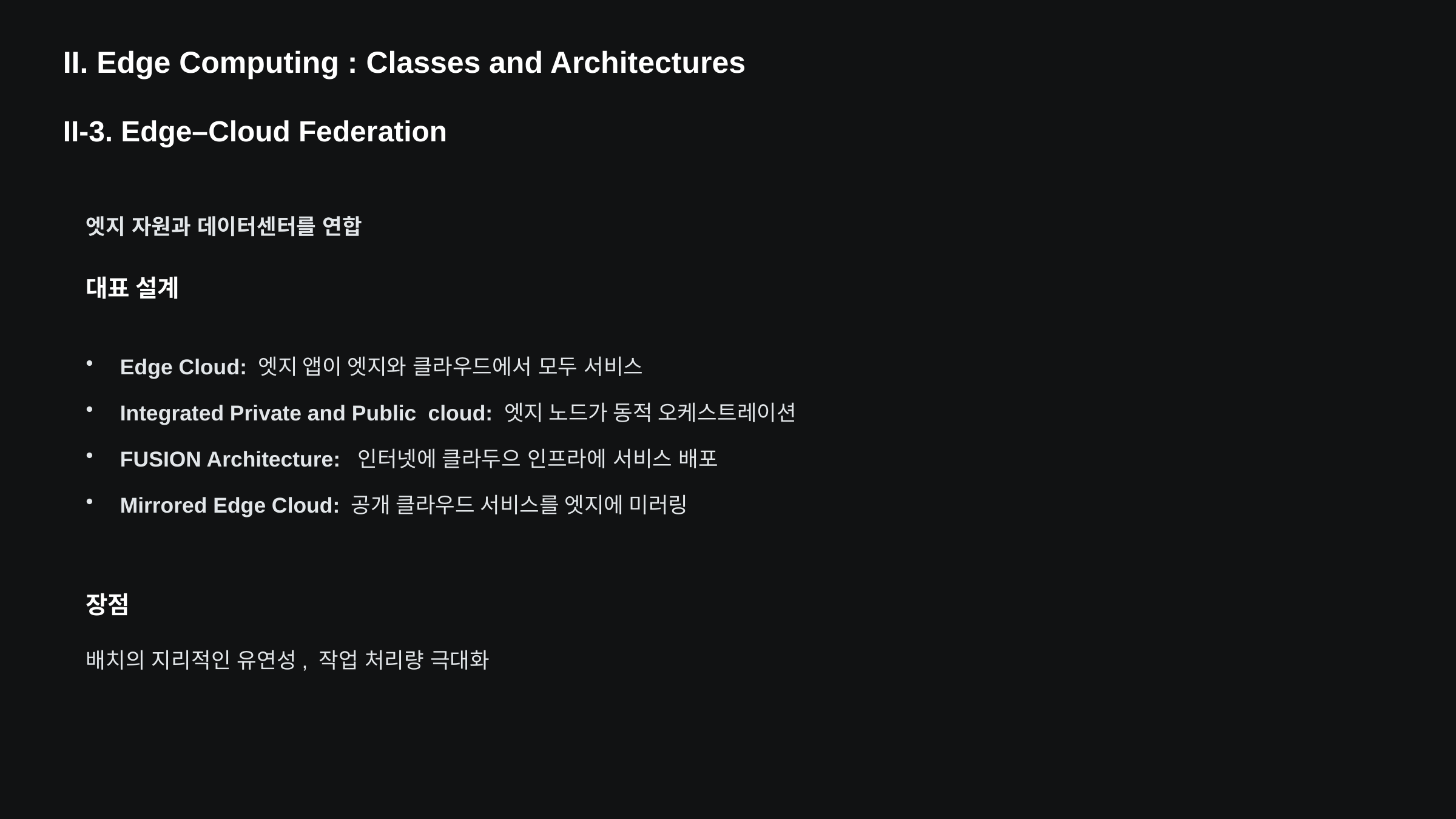

II. Edge Computing : Classes and Architectures
II-3. Edge–Cloud Federation
엣지 자원과 데이터센터를 연합
대표 설계
Edge Cloud: 엣지 앱이 엣지와 클라우드에서 모두 서비스
Integrated Private and Public  cloud: 엣지 노드가 동적 오케스트레이션
FUSION Architecture:  인터넷에 클라두으 인프라에 서비스 배포
Mirrored Edge Cloud: 공개 클라우드 서비스를 엣지에 미러링
장점
배치의 지리적인 유연성, 작업 처리량 극대화